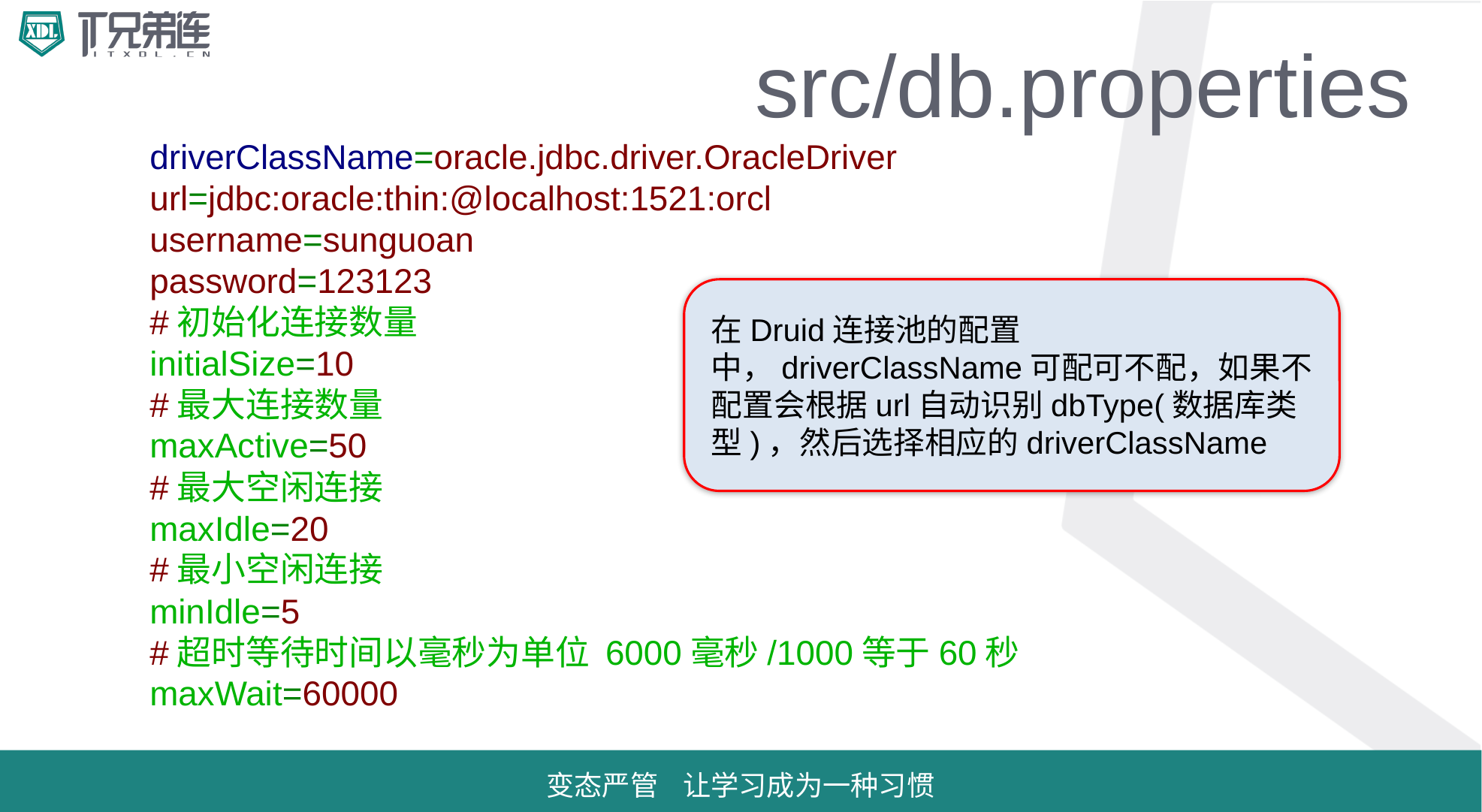

# src/db.properties
driverClassName=oracle.jdbc.driver.OracleDriverurl=jdbc:oracle:thin:@localhost:1521:orclusername=sunguoanpassword=123123#初始化连接数量initialSize=10#最大连接数量maxActive=50#最大空闲连接maxIdle=20#最小空闲连接minIdle=5#超时等待时间以毫秒为单位 6000毫秒/1000等于60秒maxWait=60000
在Druid连接池的配置中，driverClassName可配可不配，如果不配置会根据url自动识别dbType(数据库类型)，然后选择相应的driverClassName